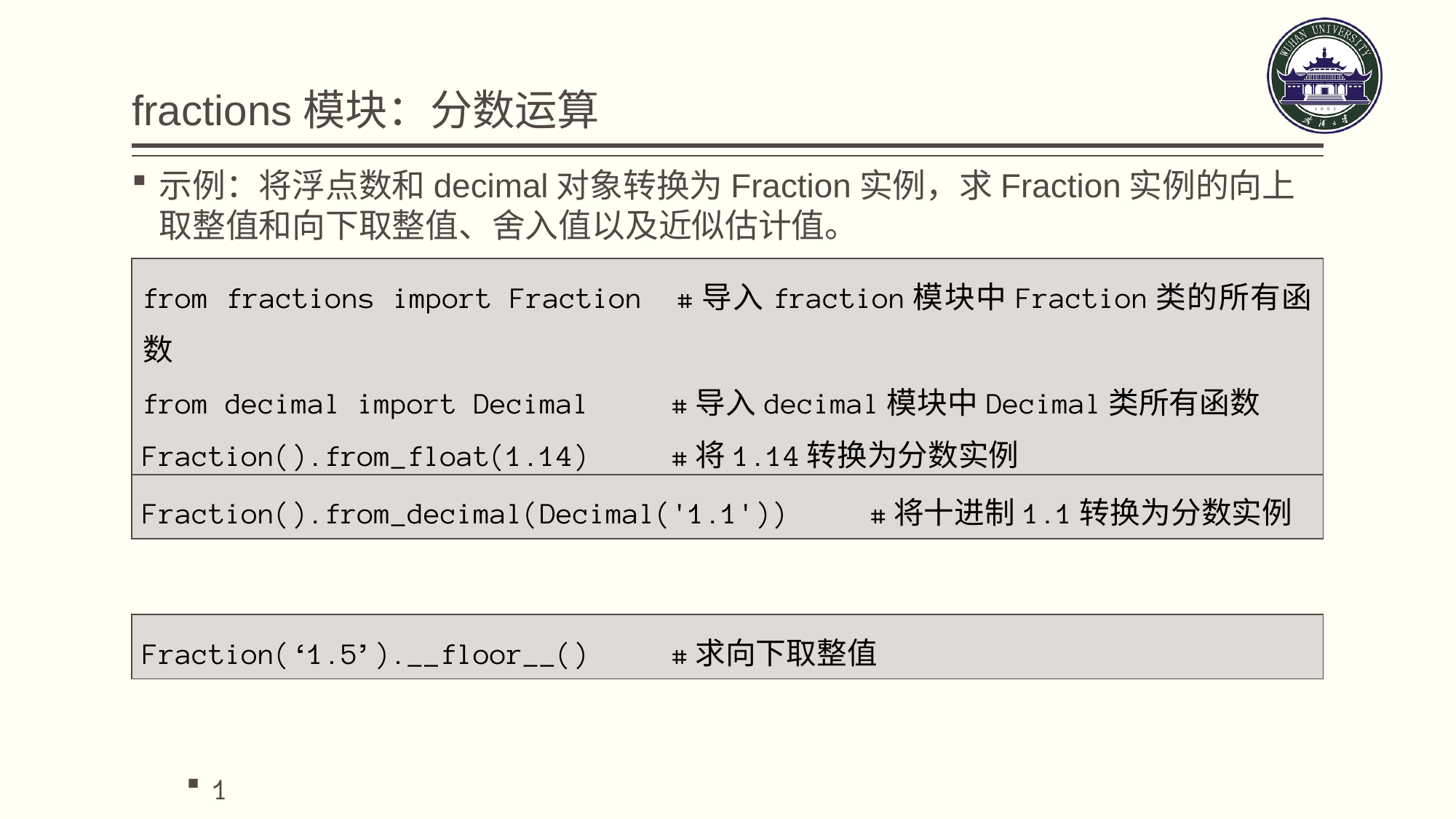

# fractions模块：分数运算
示例：将浮点数和decimal对象转换为Fraction实例，求Fraction实例的向上取整值和向下取整值、舍入值以及近似估计值。

Fraction(5134103575202365, 4503599627370496)

Fraction(11, 10)

1
| from fractions import Fraction #导入fraction模块中Fraction类的所有函数 from decimal import Decimal #导入decimal模块中Decimal类所有函数 Fraction().from\_float(1.14) #将1.14转换为分数实例 |
| --- |
| Fraction().from\_decimal(Decimal('1.1')) #将十进制1.1转换为分数实例 |
| --- |
| Fraction(‘1.5’).\_\_floor\_\_() #求向下取整值 |
| --- |